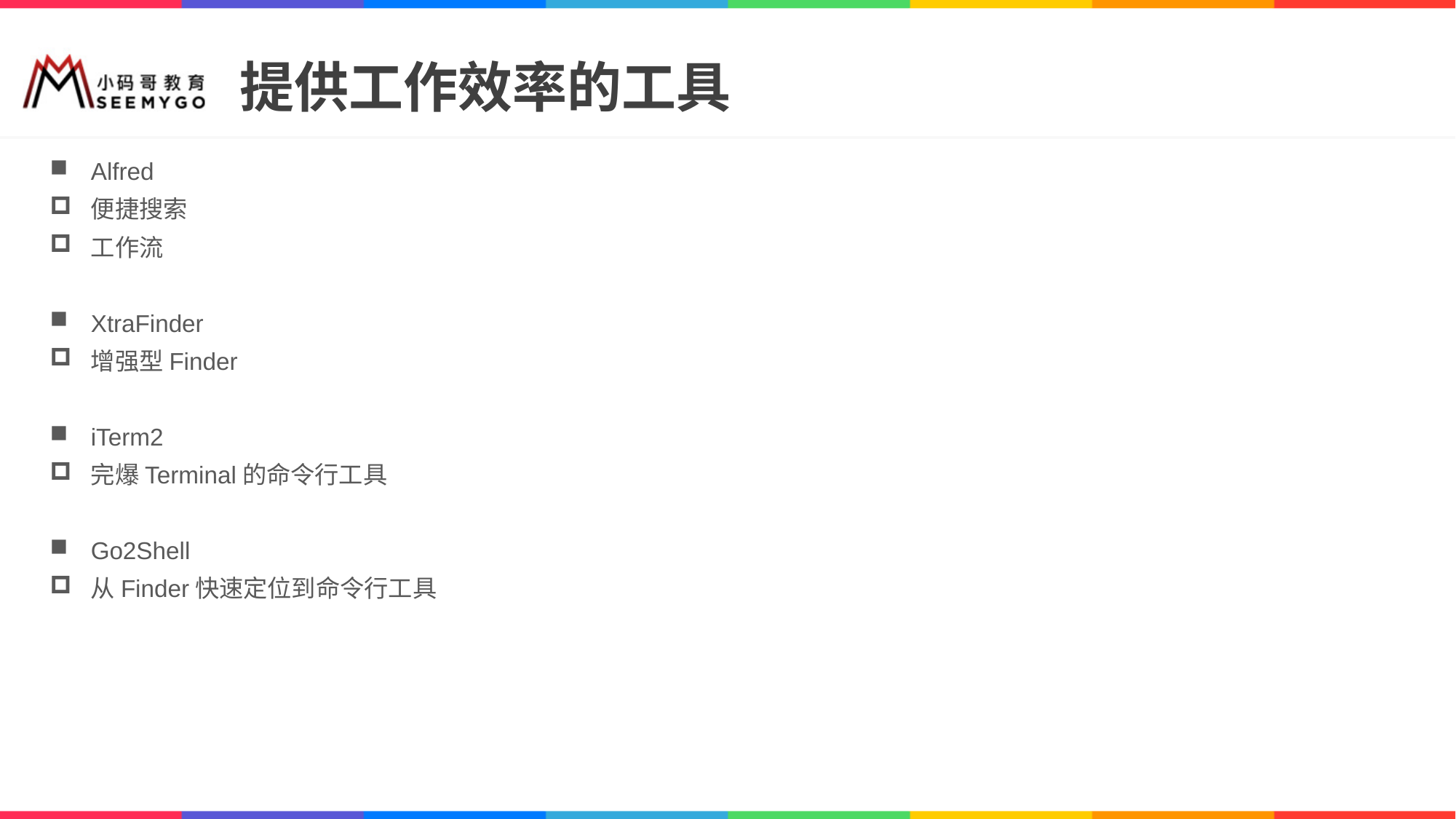

# 提供工作效率的工具
Alfred
便捷搜索
工作流

XtraFinder
增强型Finder

iTerm2
完爆Terminal的命令行工具

Go2Shell
从Finder快速定位到命令行工具